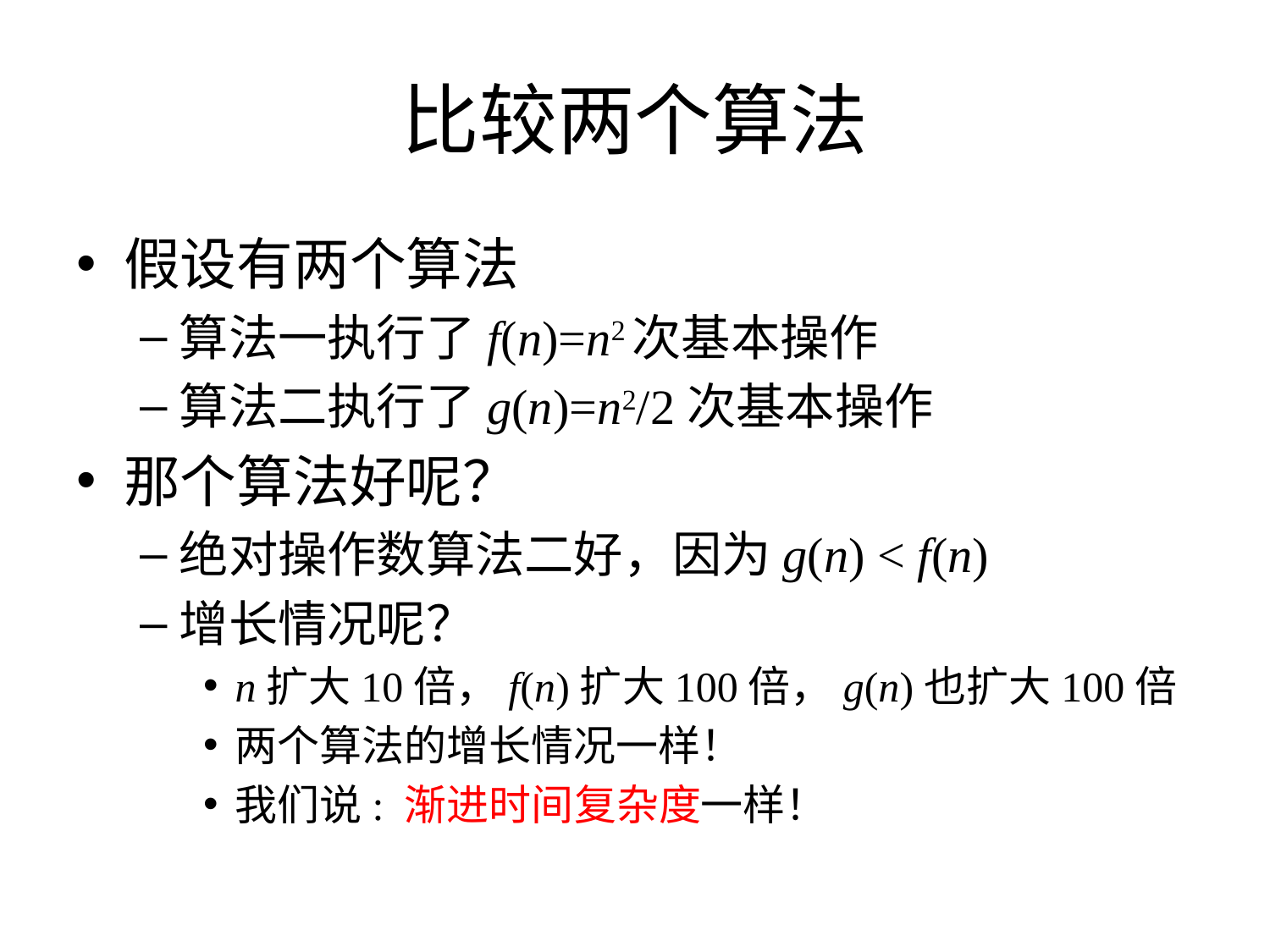

# 比较两个算法
假设有两个算法
算法一执行了f(n)=n2次基本操作
算法二执行了g(n)=n2/2次基本操作
那个算法好呢？
绝对操作数算法二好，因为g(n) < f(n)
增长情况呢？
n扩大10倍，f(n)扩大100倍，g(n)也扩大100倍
两个算法的增长情况一样！
我们说: 渐进时间复杂度一样！